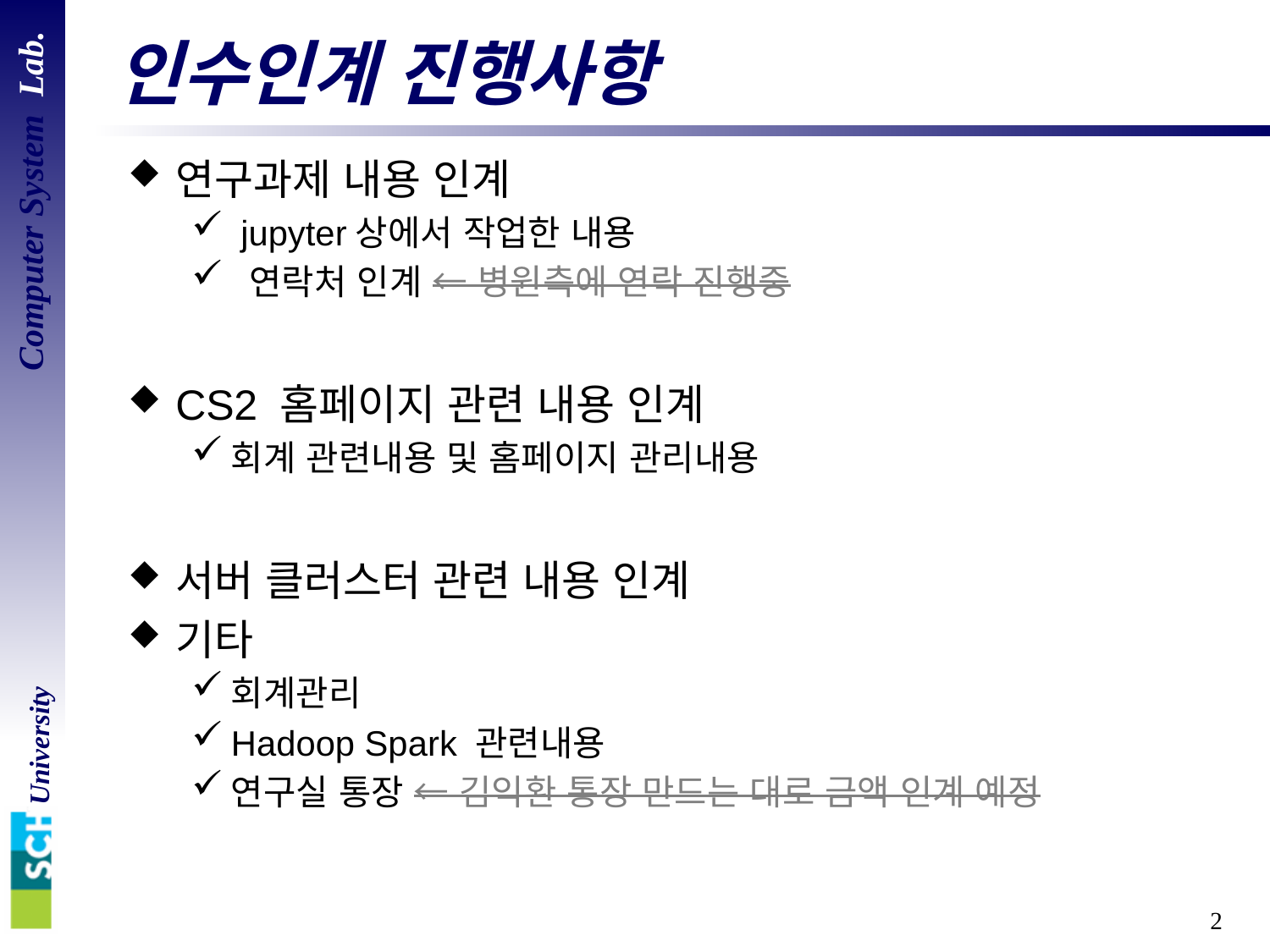

# 인수인계 진행사항
연구과제 내용 인계
 jupyter상에서 작업한 내용
 연락처 인계 ← 병원측에 연락 진행중

CS2 홈페이지 관련 내용 인계
회계 관련내용 및 홈페이지 관리내용

서버 클러스터 관련 내용 인계
기타
회계관리
Hadoop Spark 관련내용
연구실 통장 ← 김익환 통장 만드는 대로 금액 인계 예정